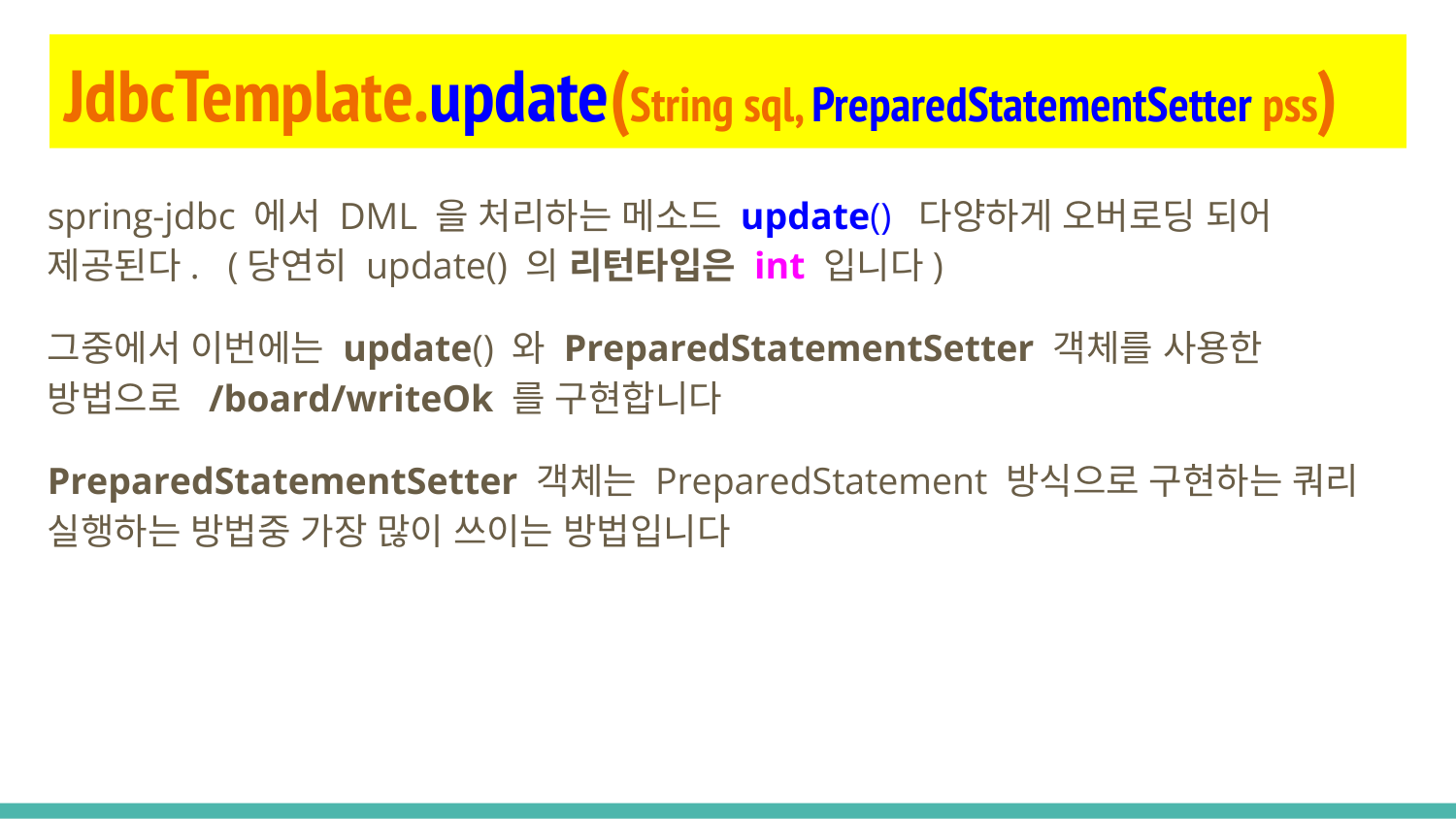

# JdbcTemplate.update(String sql, PreparedStatementSetter pss)
spring-jdbc 에서 DML 을 처리하는 메소드 update()  다양하게 오버로딩 되어 제공된다.   (당연히 update() 의 리턴타입은 int 입니다)
그중에서 이번에는 update() 와 PreparedStatementSetter 객체를 사용한 방법으로  /board/writeOk 를 구현합니다
PreparedStatementSetter 객체는 PreparedStatement 방식으로 구현하는 쿼리 실행하는 방법중 가장 많이 쓰이는 방법입니다